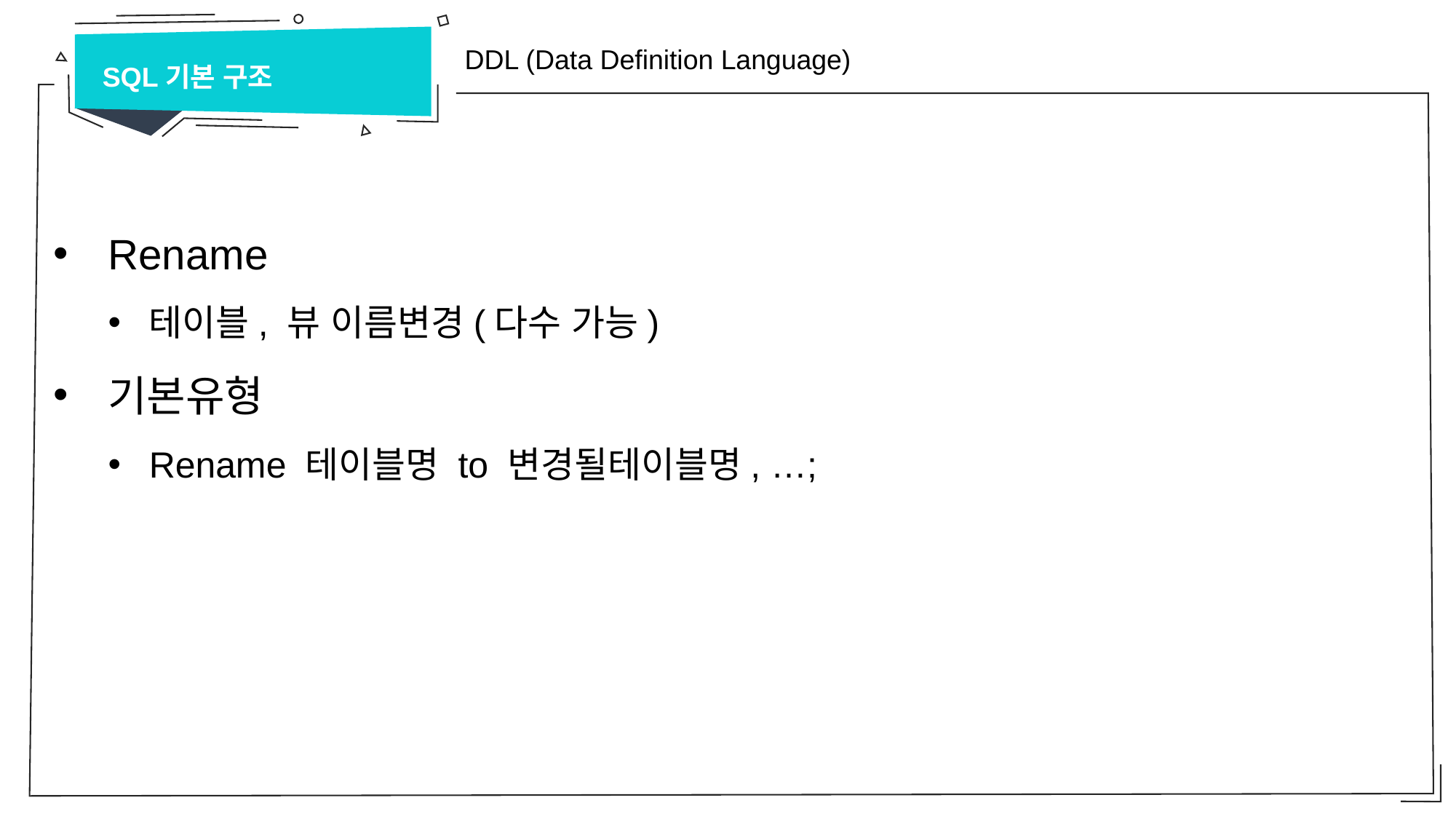

DDL (Data Definition Language)
SQL기본 구조
Rename
테이블, 뷰 이름변경(다수 가능)
기본유형
Rename 테이블명 to 변경될테이블명, …;